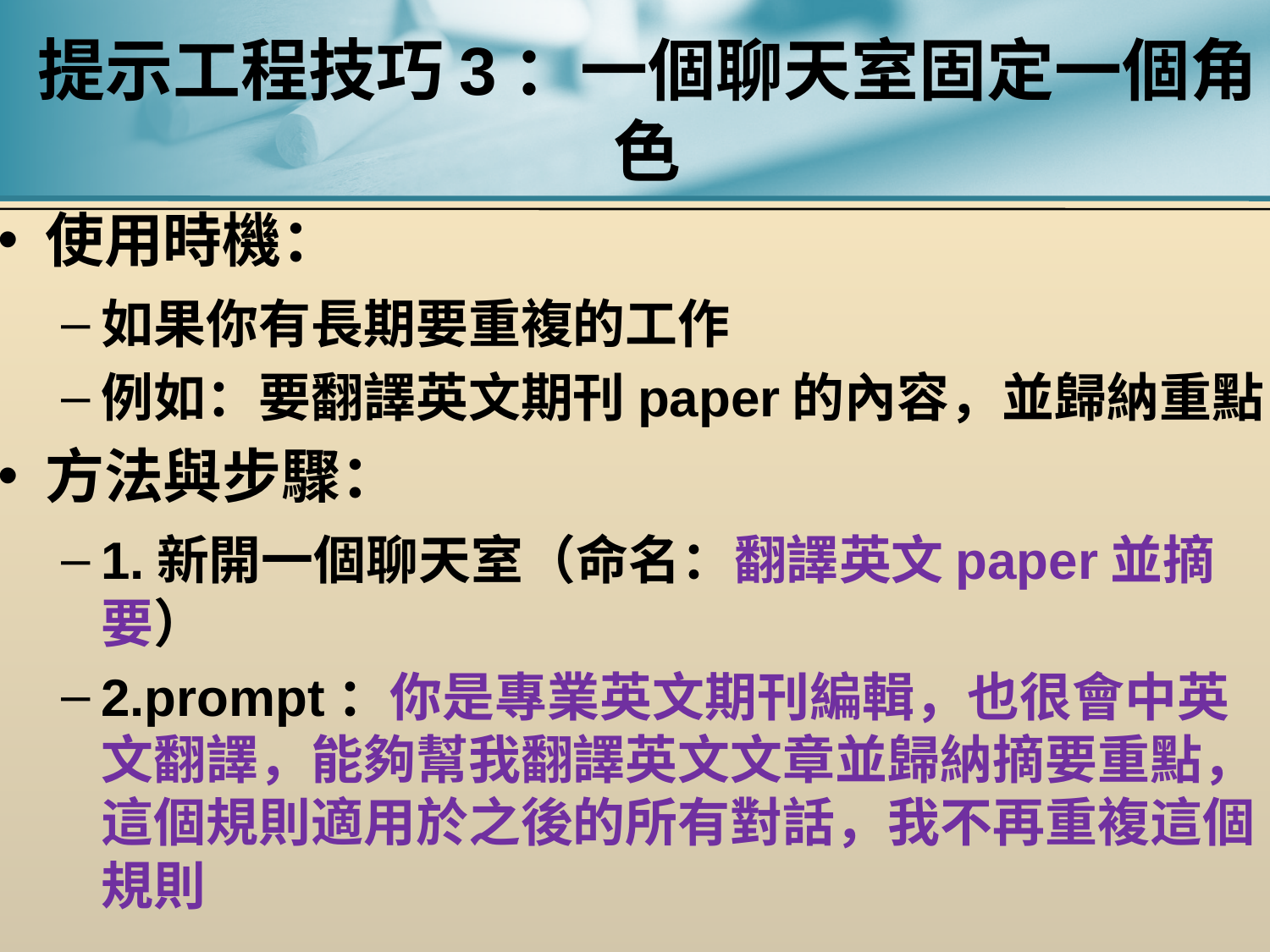

# 提示工程技巧3：一個聊天室固定一個角色
使用時機：
如果你有長期要重複的工作
例如：要翻譯英文期刊paper的內容，並歸納重點
方法與步驟：
1.新開一個聊天室（命名：翻譯英文paper並摘要）
2.prompt：你是專業英文期刊編輯，也很會中英文翻譯，能夠幫我翻譯英文文章並歸納摘要重點，這個規則適用於之後的所有對話，我不再重複這個規則